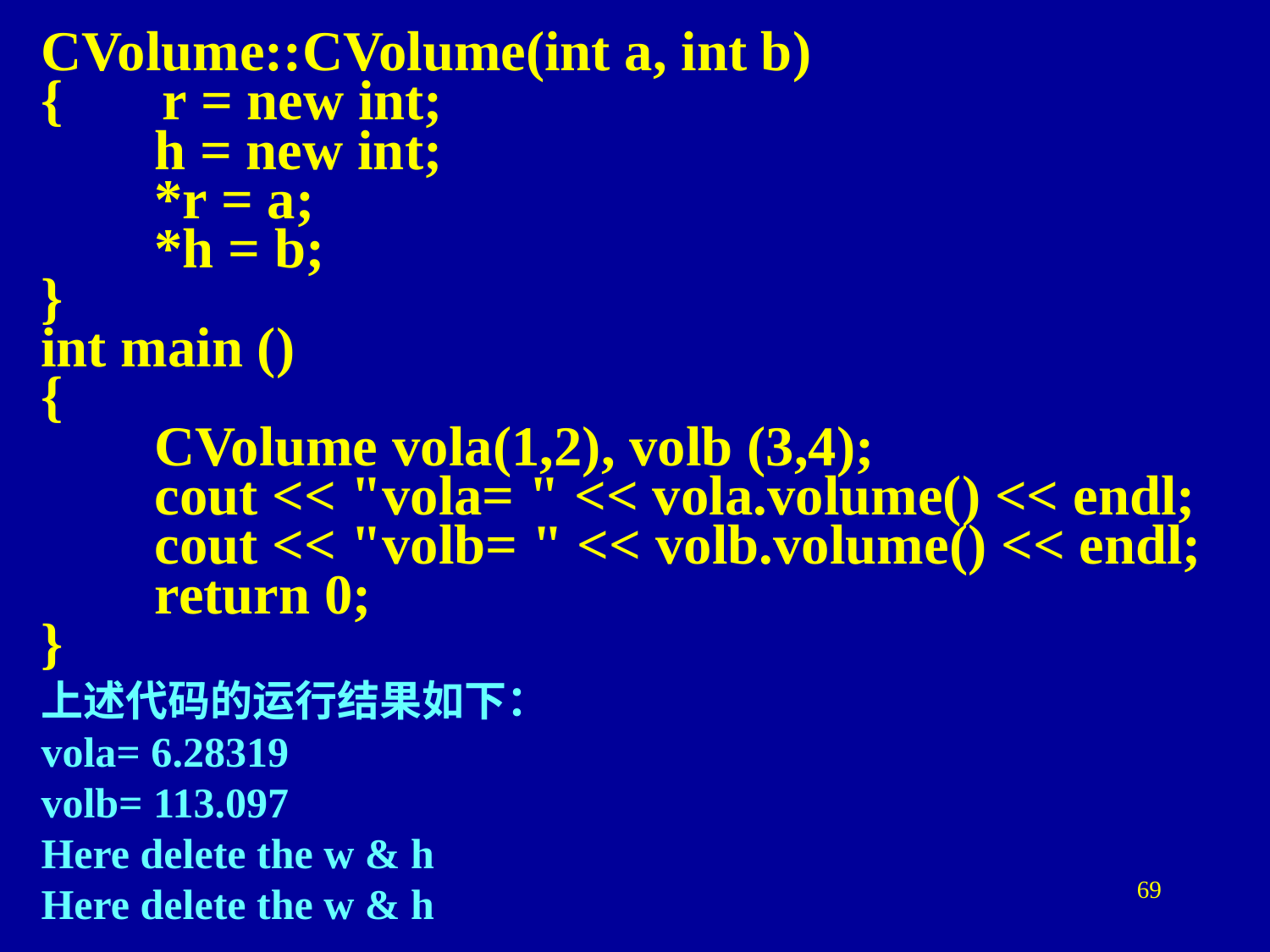

CVolume::CVolume(int a, int b)
{       r = new int;
        h = new int;
        *r = a;
        *h = b;
}
int main ()
{
        CVolume vola(1,2), volb (3,4);
        cout << "vola= " << vola.volume() << endl;
        cout << "volb= " << volb.volume() << endl;
        return 0;
}
上述代码的运行结果如下：
vola= 6.28319
volb= 113.097
Here delete the w & h
Here delete the w & h
69